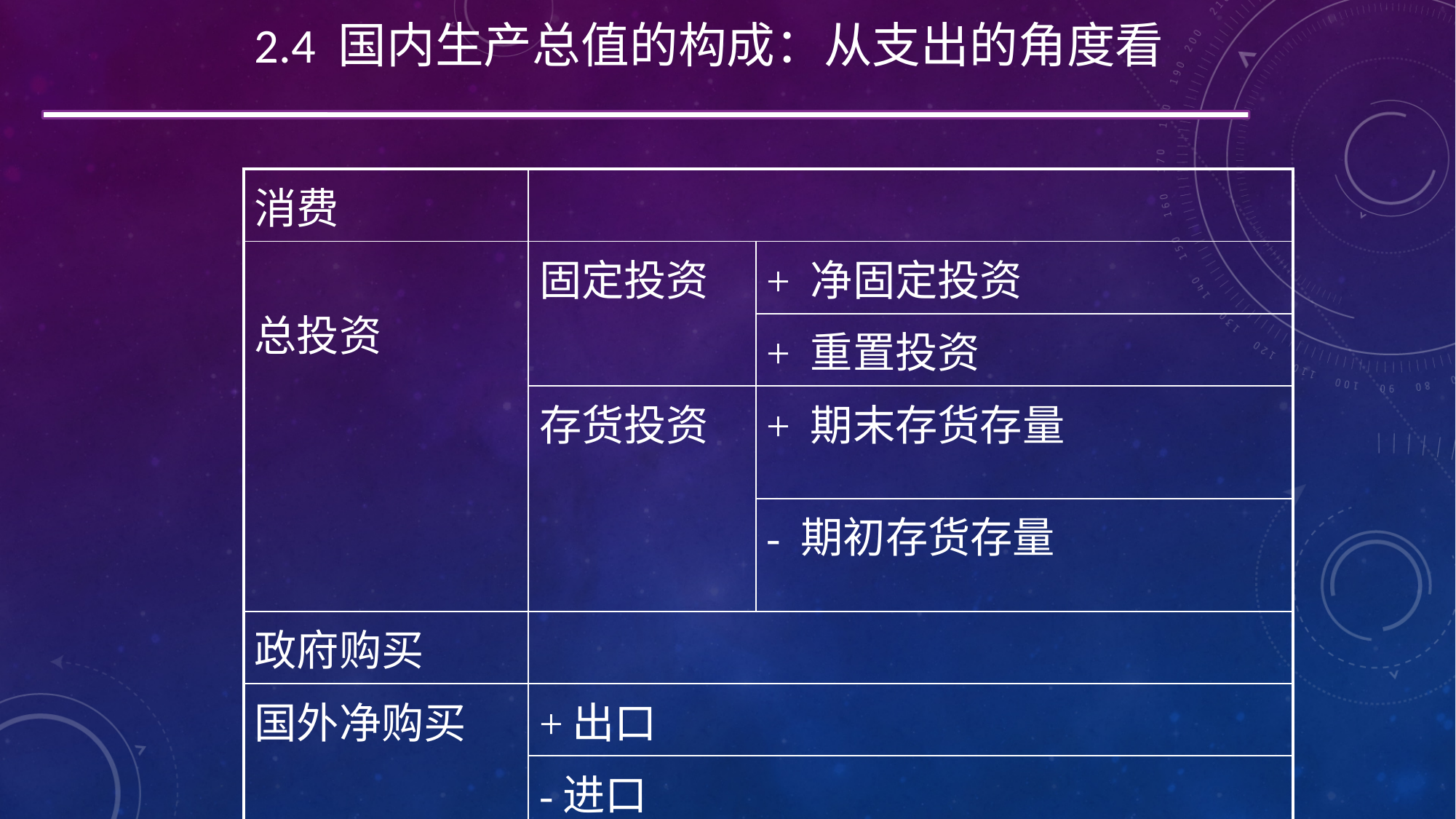

# 2.4 国内生产总值的构成：从支出的角度看

| 消费 |  |  |
| --- | --- | --- |
| 总投资 | 固定投资 | + 净固定投资 |
|  |  | + 重置投资 |
|  | 存货投资 | + 期末存货存量 |
|  |  | - 期初存货存量 |
| 政府购买 |  |  |
| 国外净购买 | +出口 |  |
|  | -进口 |  |